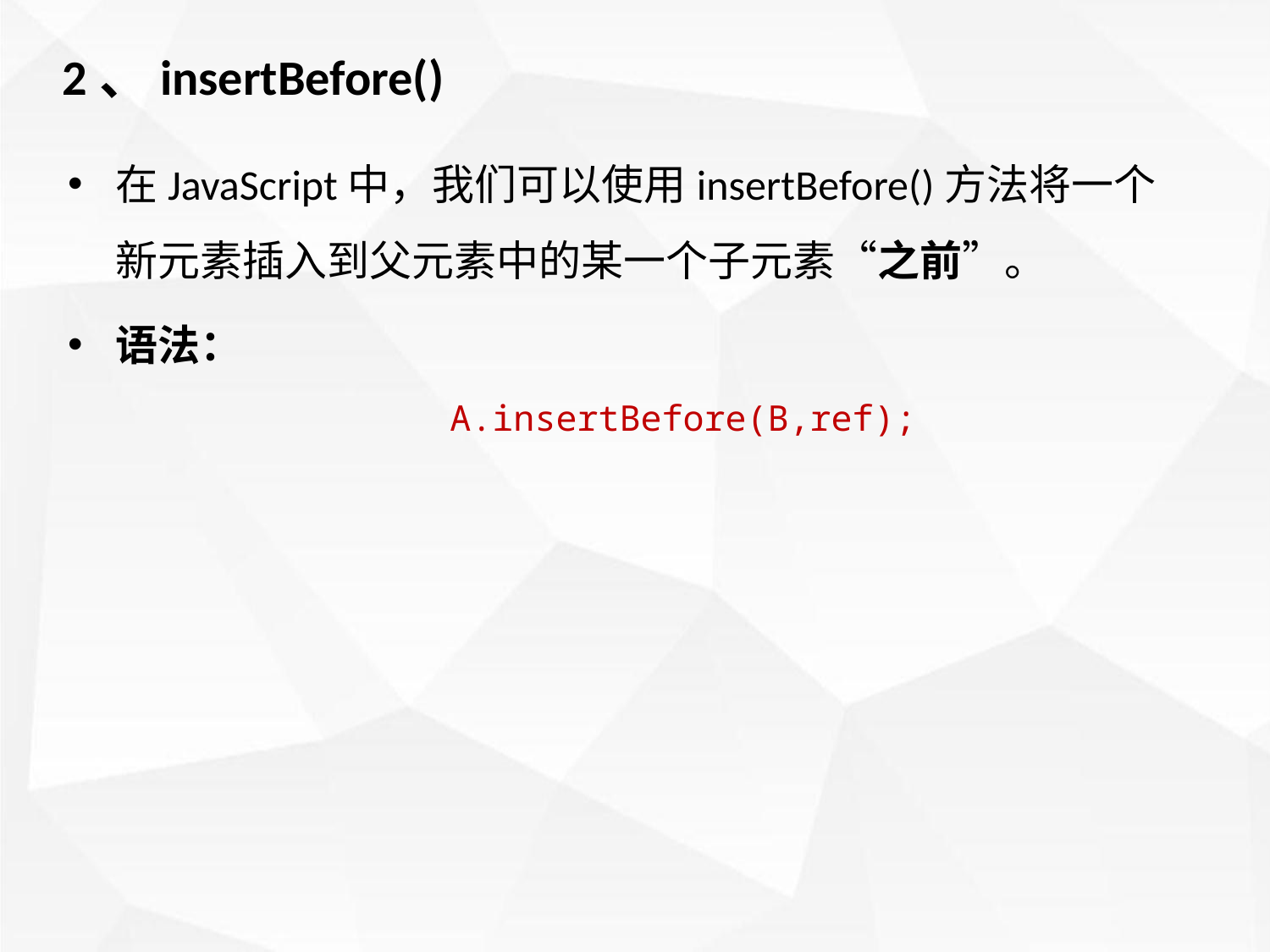

2、insertBefore()
在JavaScript中，我们可以使用insertBefore()方法将一个新元素插入到父元素中的某一个子元素“之前”。
语法：
A.insertBefore(B,ref);